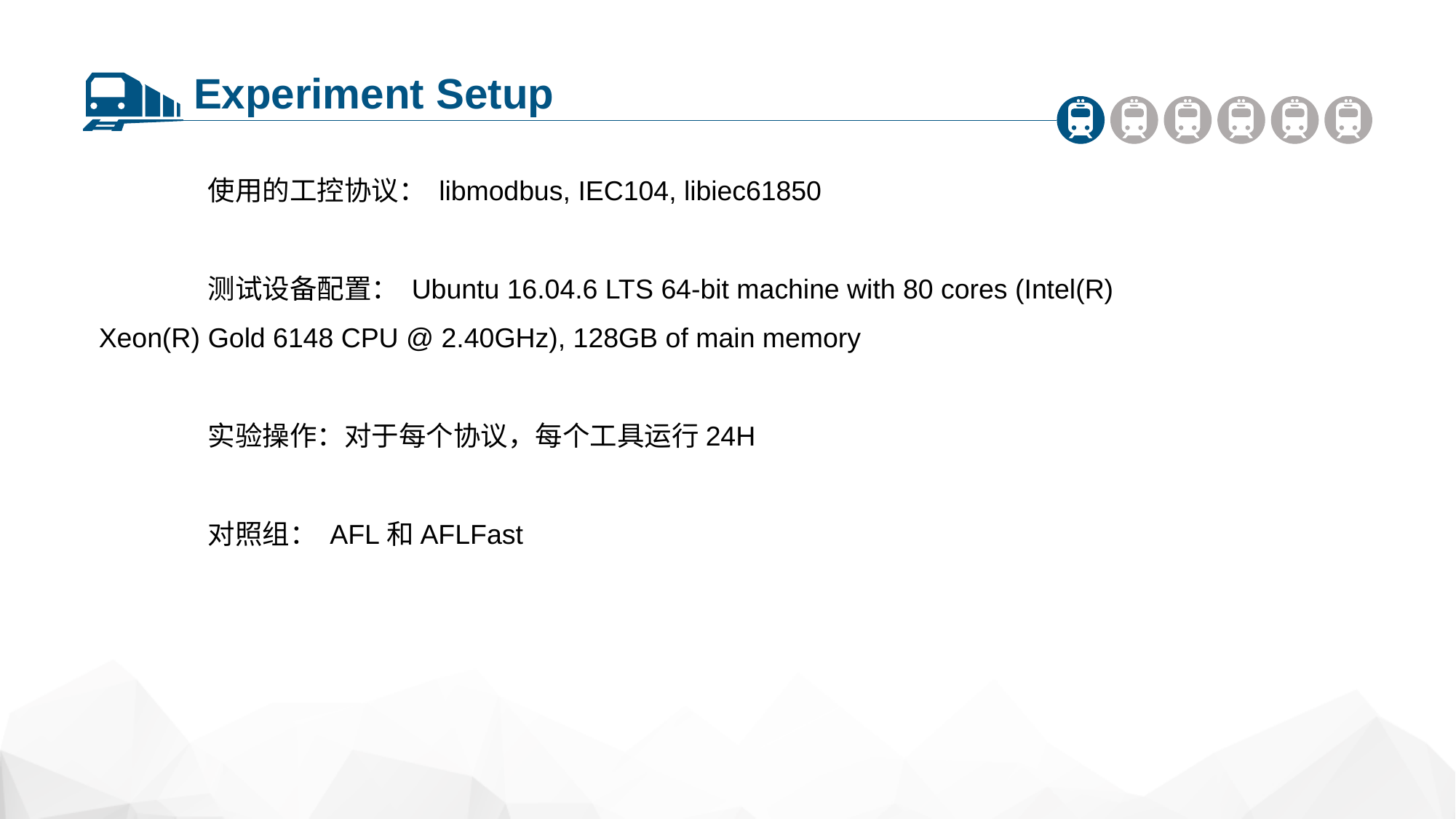

Experiment Setup
	使用的工控协议： libmodbus, IEC104, libiec61850

	测试设备配置： Ubuntu 16.04.6 LTS 64-bit machine with 80 cores (Intel(R) Xeon(R) 	Gold 6148 CPU @ 2.40GHz), 128GB of main memory

	实验操作：对于每个协议，每个工具运行24H

	对照组： AFL和AFLFast